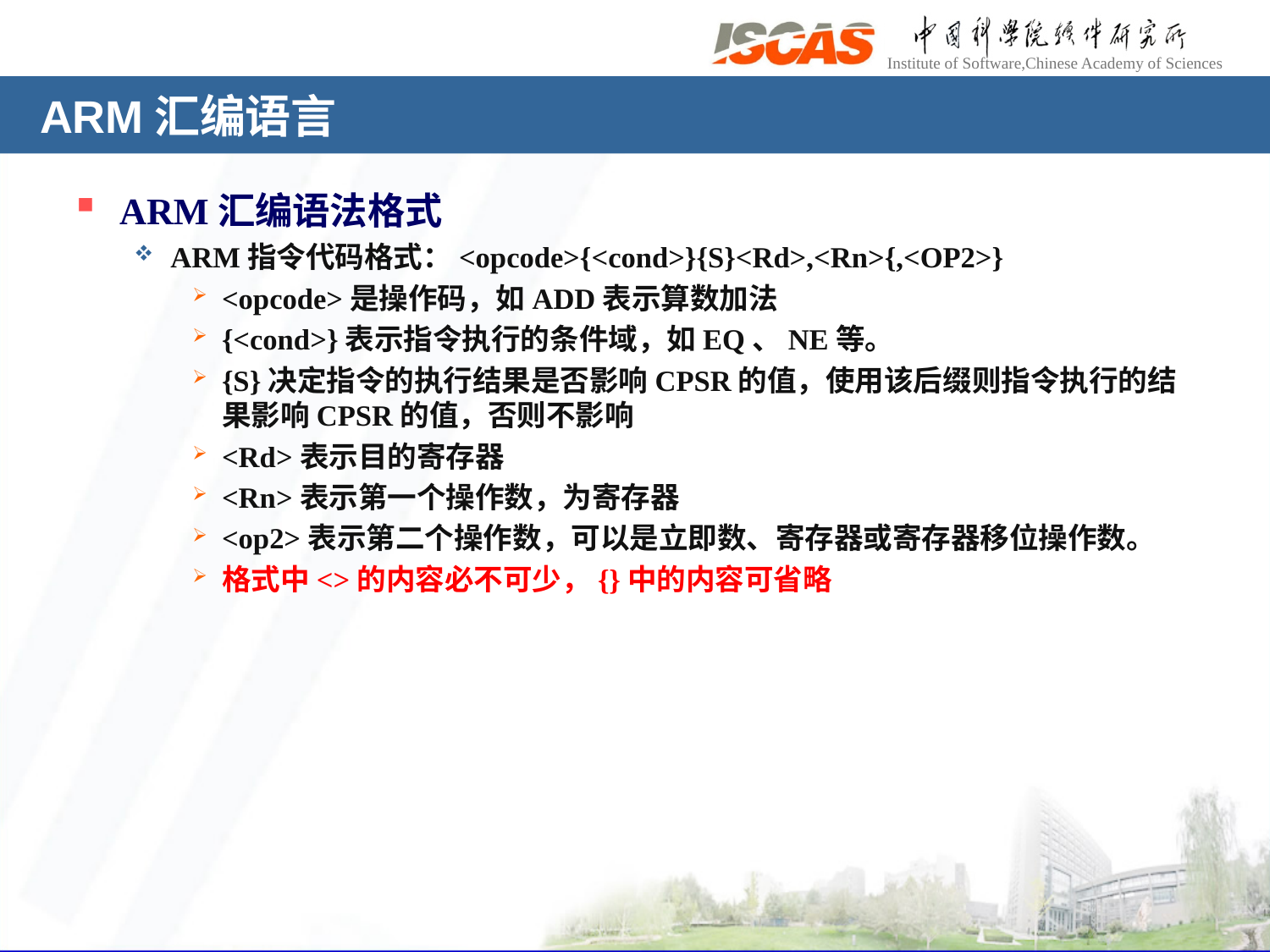

# ARM汇编语言
ARM汇编语法格式
ARM指令代码格式：<opcode>{<cond>}{S}<Rd>,<Rn>{,<OP2>}
<opcode>是操作码，如ADD表示算数加法
{<cond>}表示指令执行的条件域，如EQ、NE等。
{S}决定指令的执行结果是否影响CPSR的值，使用该后缀则指令执行的结果影响CPSR的值，否则不影响
<Rd>表示目的寄存器
<Rn>表示第一个操作数，为寄存器
<op2>表示第二个操作数，可以是立即数、寄存器或寄存器移位操作数。
格式中<>的内容必不可少，{}中的内容可省略